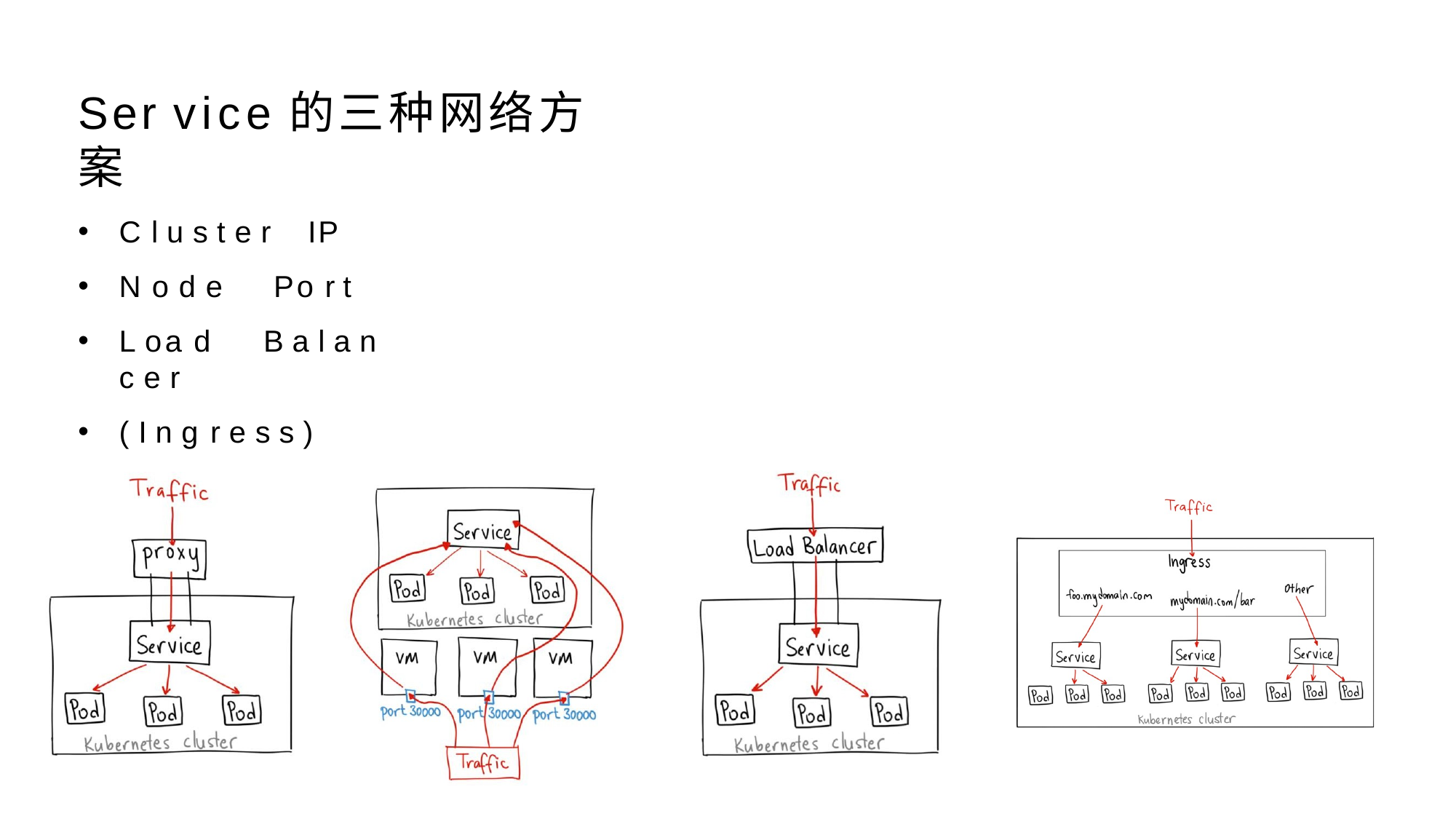

# Ser vice的三种网络方案
C l u s t e r	IP
N o d e	Po r t
L oa d	B a l a n c e r
( I n g r e s s )